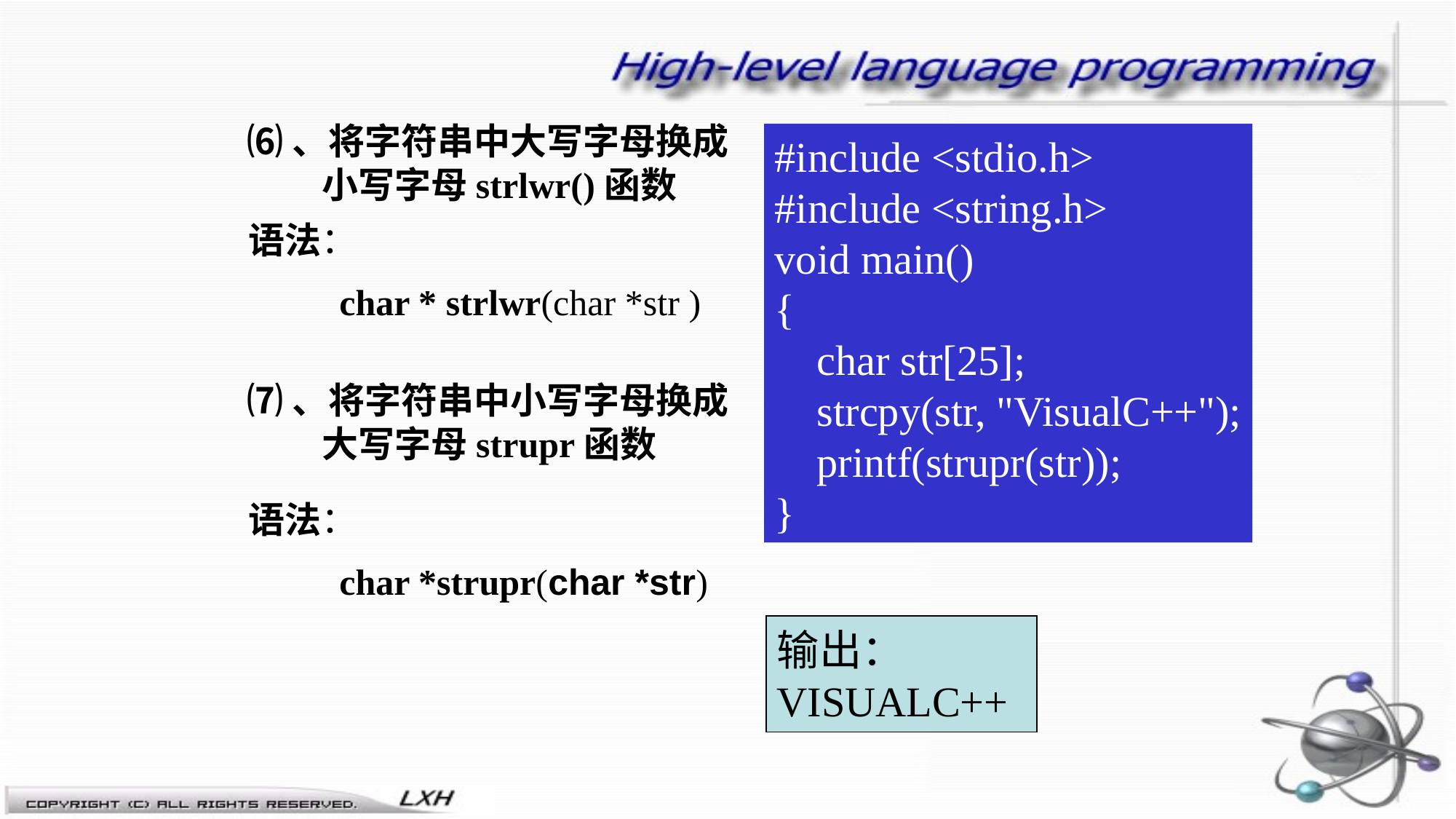

⑹、将字符串中大写字母换成小写字母strlwr()函数
#include <stdio.h>
#include <string.h>
void main()
{
    char str[25];
    strcpy(str, "VisualC++");
    printf(strupr(str));
}
语法：
          char * strlwr(char *str )
⑺、将字符串中小写字母换成大写字母strupr函数
语法：
          char *strupr(char *str)

输出：
VISUALC++